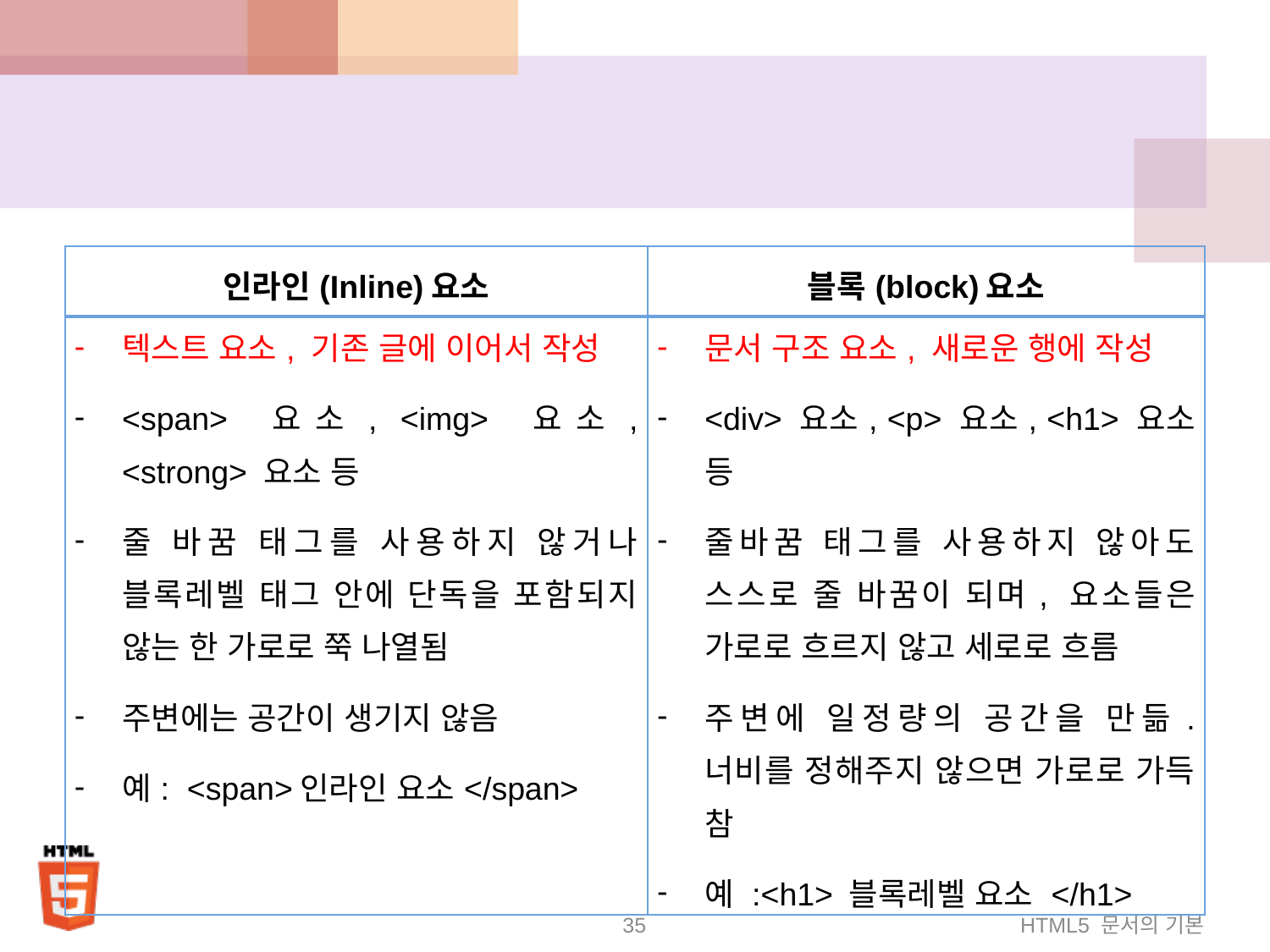

#
| 인라인(Inline)요소 | 블록(block)요소 |
| --- | --- |
| 텍스트 요소, 기존 글에 이어서 작성 <span> 요소, <img> 요소, <strong> 요소 등 줄 바꿈 태그를 사용하지 않거나 블록레벨 태그 안에 단독을 포함되지 않는 한 가로로 쭉 나열됨 주변에는 공간이 생기지 않음 예: <span>인라인 요소</span> | 문서 구조 요소, 새로운 행에 작성 <div> 요소, <p> 요소, <h1> 요소 등 줄바꿈 태그를 사용하지 않아도 스스로 줄 바꿈이 되며, 요소들은 가로로 흐르지 않고 세로로 흐름 주변에 일정량의 공간을 만듦. 너비를 정해주지 않으면 가로로 가득 참 예 :<h1> 블록레벨 요소 </h1> |
35
HTML5 문서의 기본